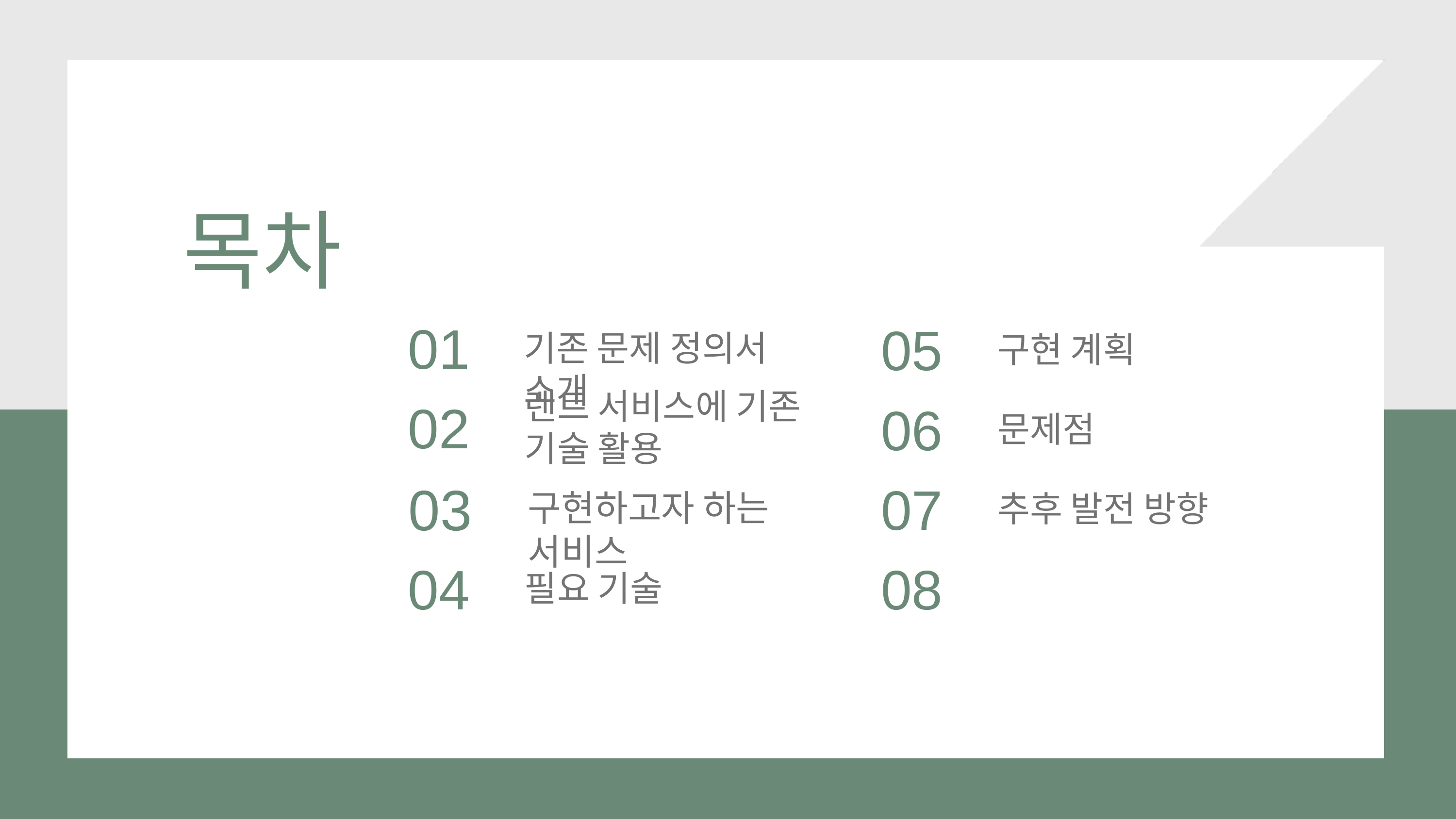

목차
01
05
기존 문제 정의서 소개
구현 계획
렌트 서비스에 기존 기술 활용
02
06
문제점

03
07
구현하고자 하는 서비스
추후 발전 방향
04
08
필요 기술